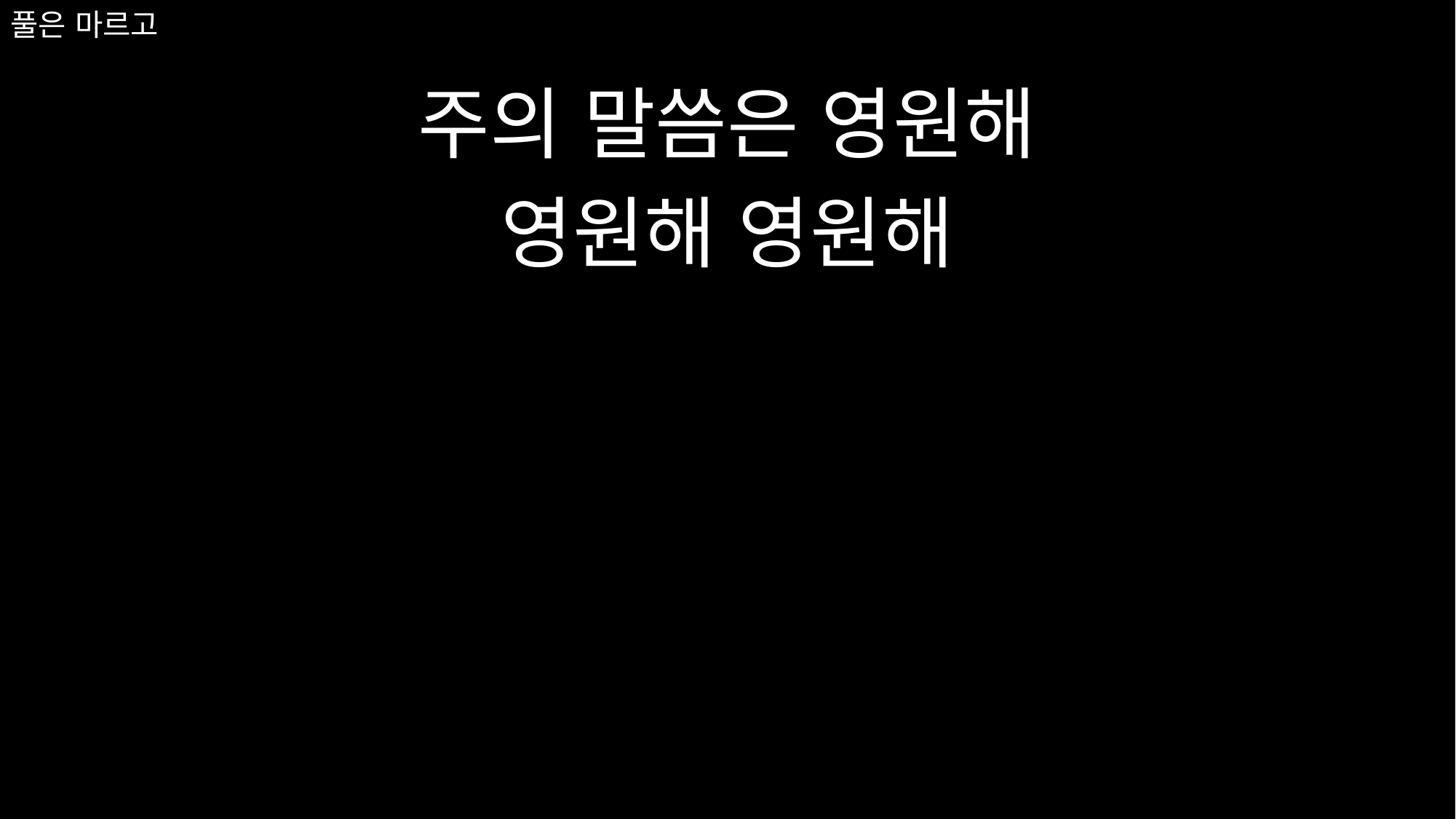

# 풀은 마르고
주의 말씀은 영원해
영원해 영원해